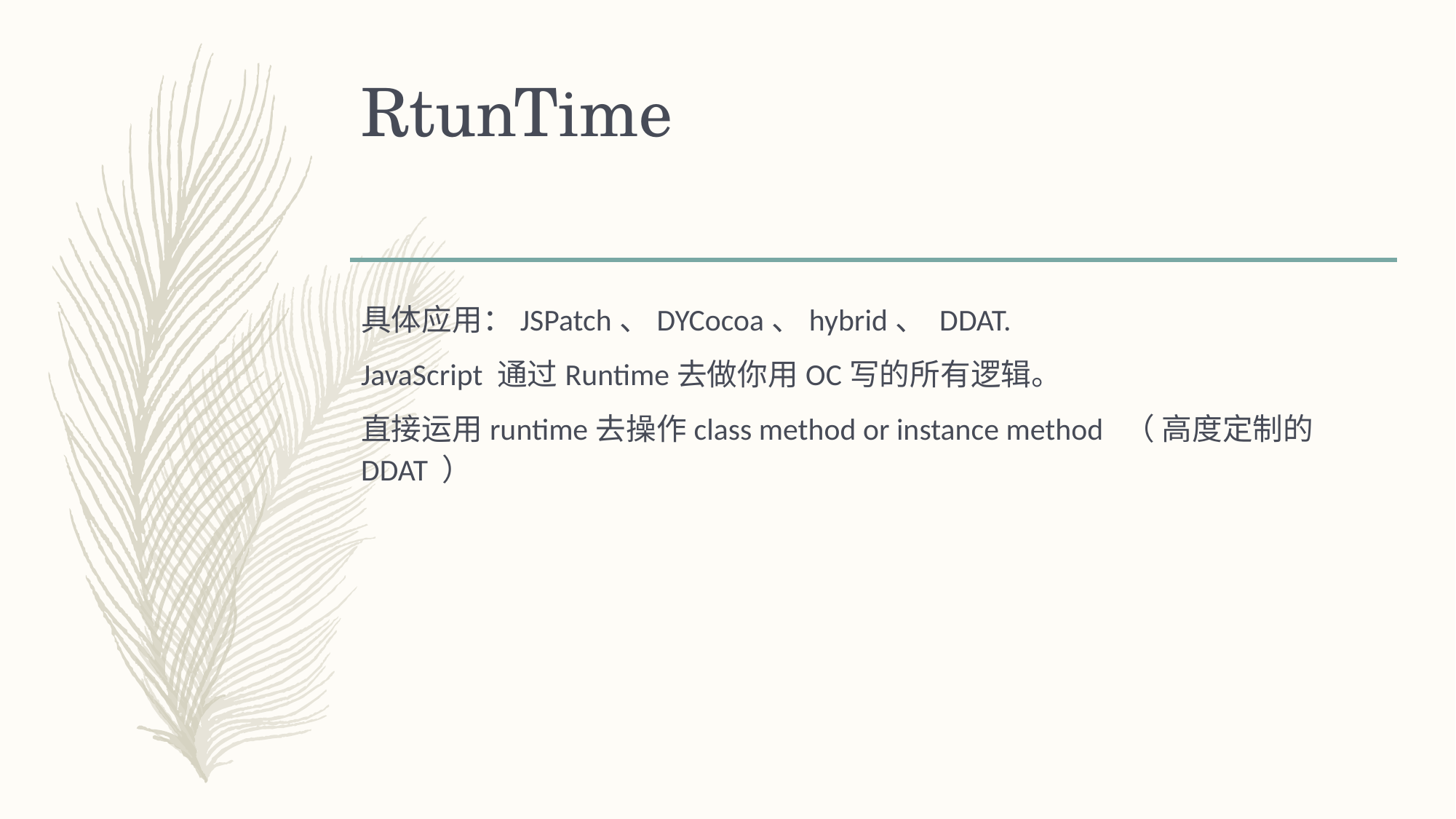

# RtunTime
具体应用：JSPatch、DYCocoa、hybrid、 DDAT.
JavaScript 通过Runtime去做你用OC写的所有逻辑。
直接运用runtime去操作class method or instance method  （ 高度定制的DDAT ）